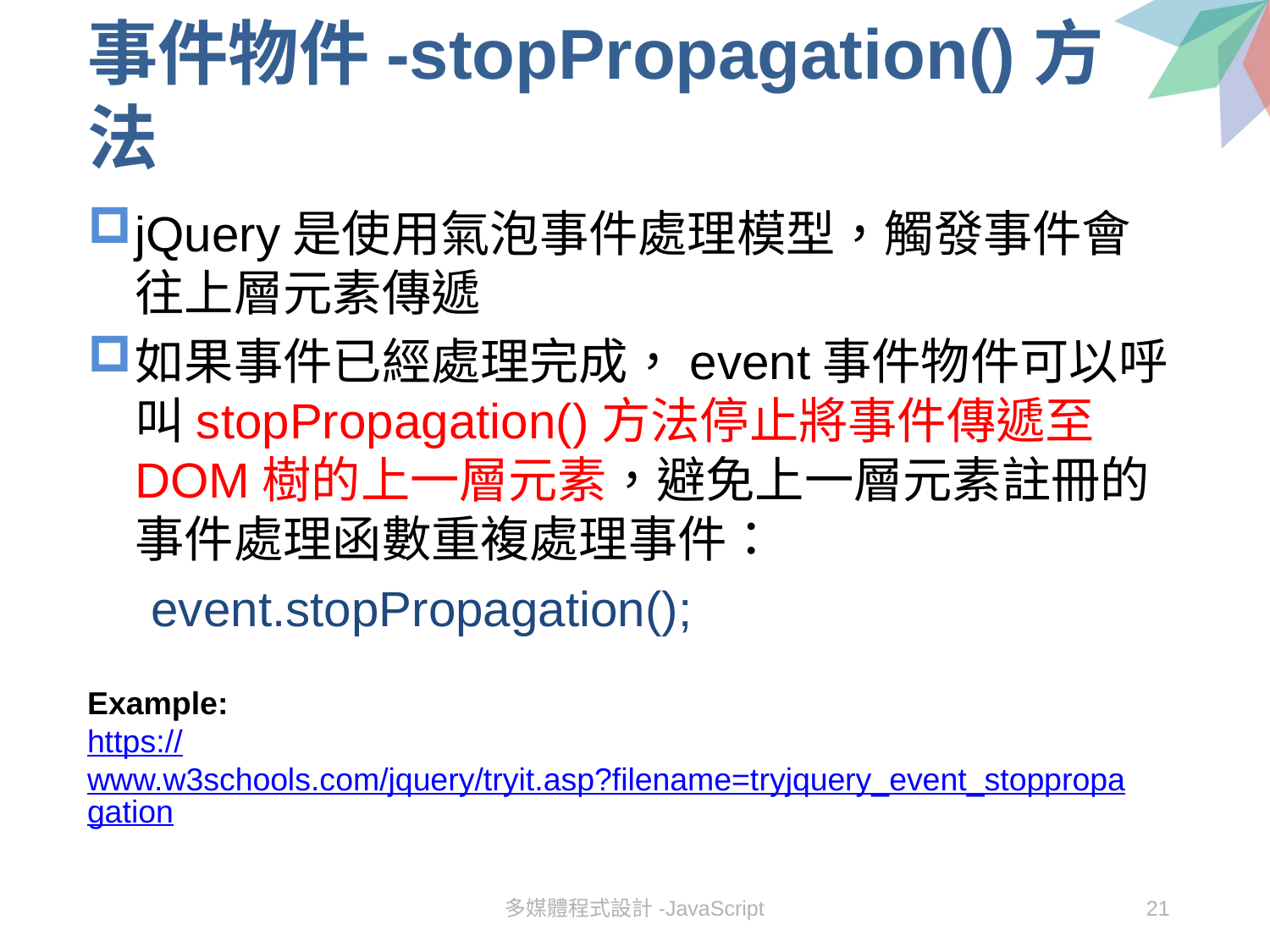

# 事件物件-stopPropagation()方法
jQuery是使用氣泡事件處理模型，觸發事件會往上層元素傳遞
如果事件已經處理完成，event事件物件可以呼叫stopPropagation()方法停止將事件傳遞至DOM樹的上一層元素，避免上一層元素註冊的事件處理函數重複處理事件：
event.stopPropagation();
Example:
https://www.w3schools.com/jquery/tryit.asp?filename=tryjquery_event_stoppropagation

多媒體程式設計-JavaScript
21